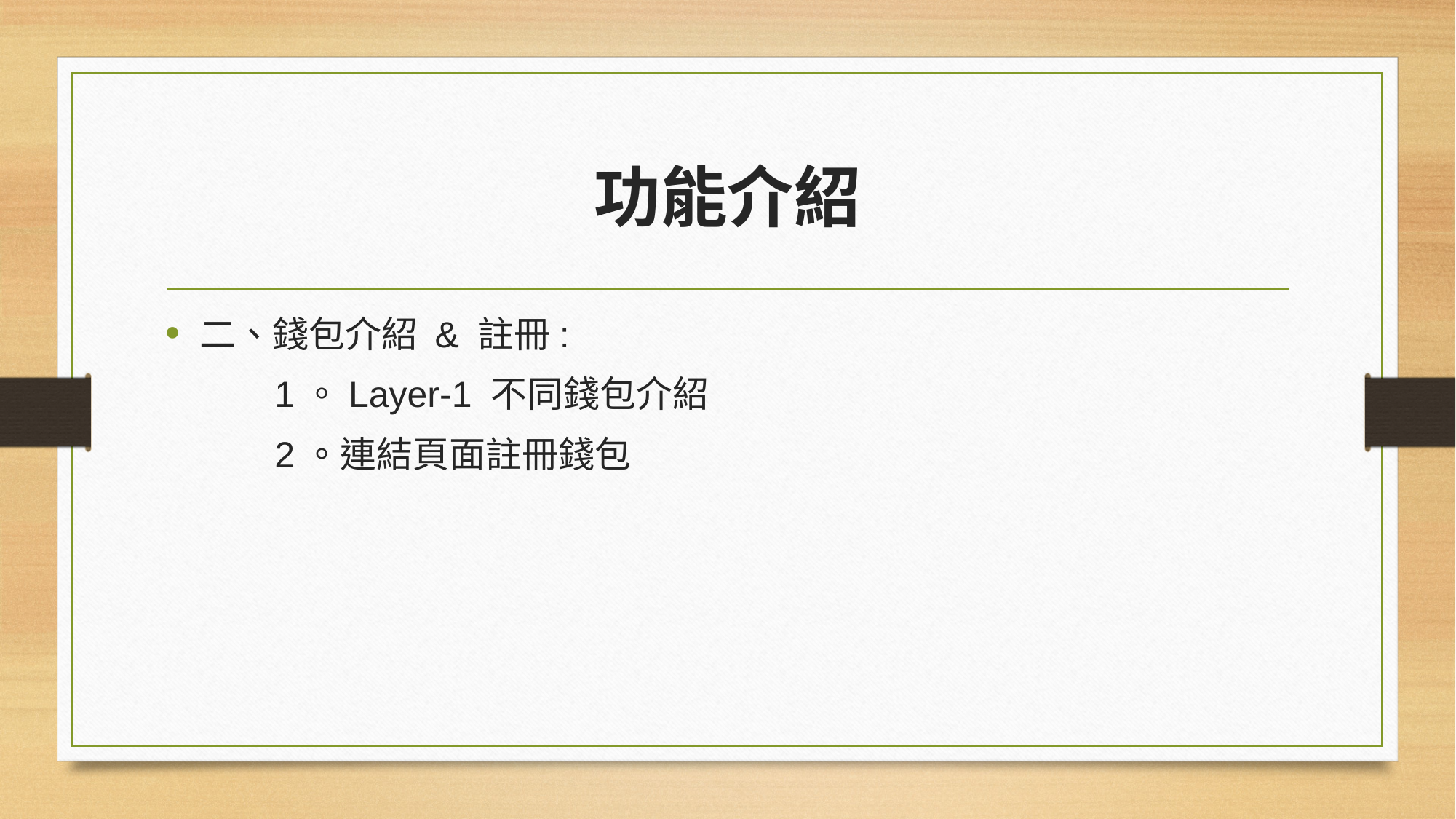

# 功能介紹
二、錢包介紹 & 註冊:
	1。Layer-1 不同錢包介紹
	2。連結頁面註冊錢包